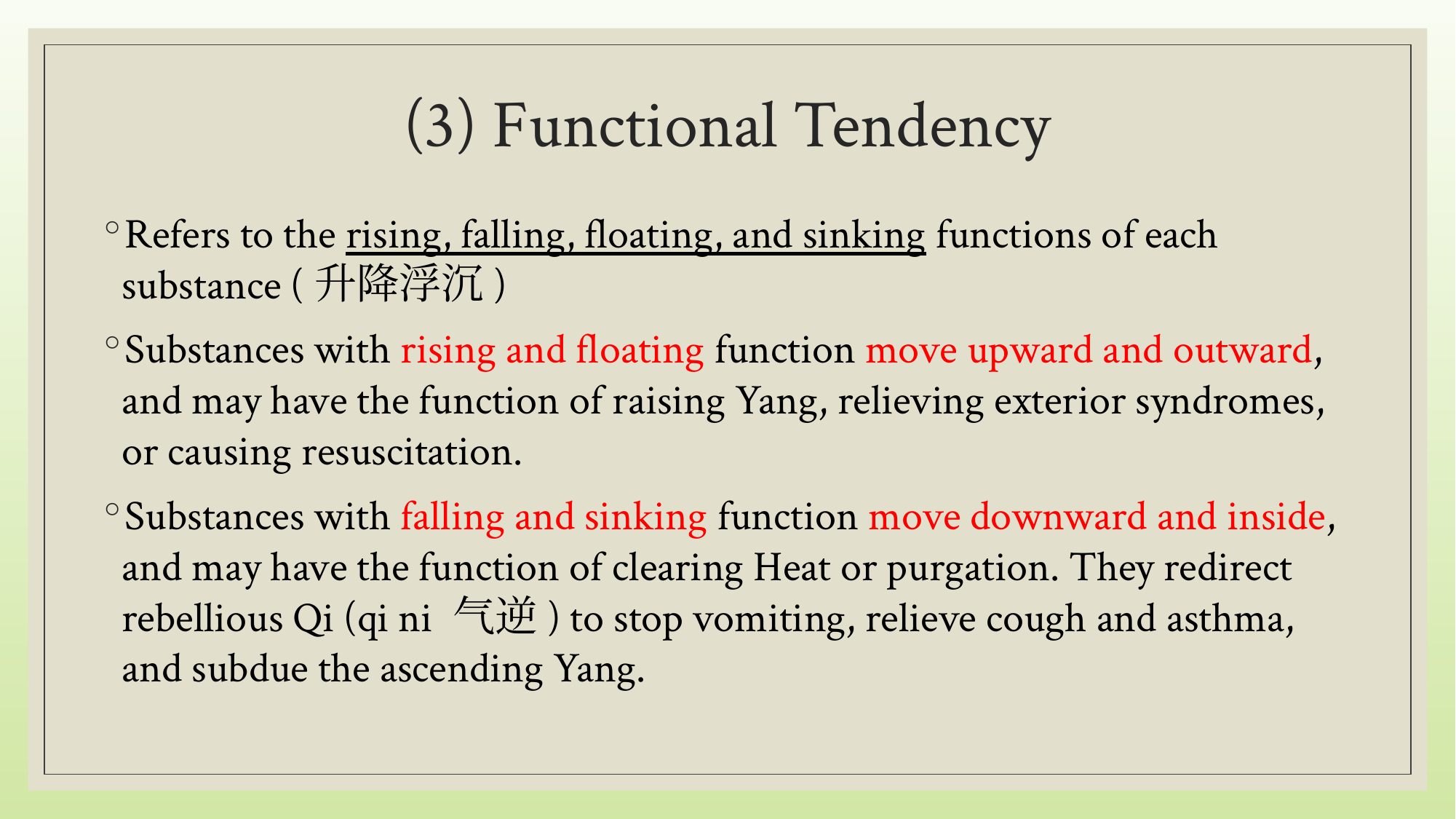

# (3) Functional Tendency
Refers to the rising, falling, floating, and sinking functions of each substance (升降浮沉)
Substances with rising and floating function move upward and outward, and may have the function of raising Yang, relieving exterior syndromes, or causing resuscitation.
Substances with falling and sinking function move downward and inside, and may have the function of clearing Heat or purgation. They redirect rebellious Qi (qi ni 气逆) to stop vomiting, relieve cough and asthma, and subdue the ascending Yang.